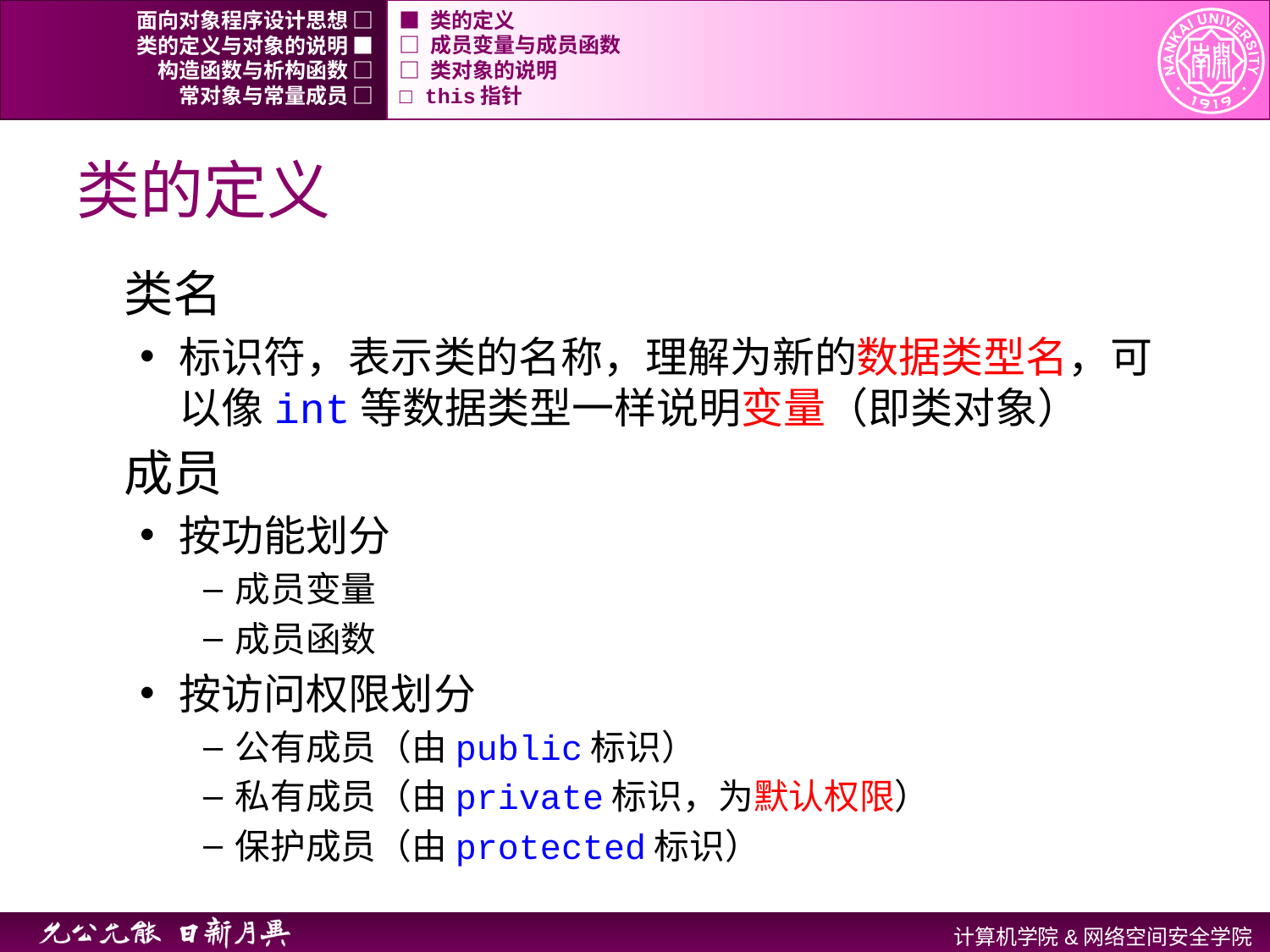

面向对象程序设计思想 □
■ 类的定义
类的定义与对象的说明 ■
□ 成员变量与成员函数
构造函数与析构函数 □
□ 类对象的说明
常对象与常量成员 □

□ this指针
# 类的定义
类名
标识符，表示类的名称，理解为新的数据类型名，可以像int等数据类型一样说明变量（即类对象）
成员
按功能划分
成员变量
成员函数
按访问权限划分
公有成员（由public标识）
私有成员（由private标识，为默认权限）
保护成员（由protected标识）